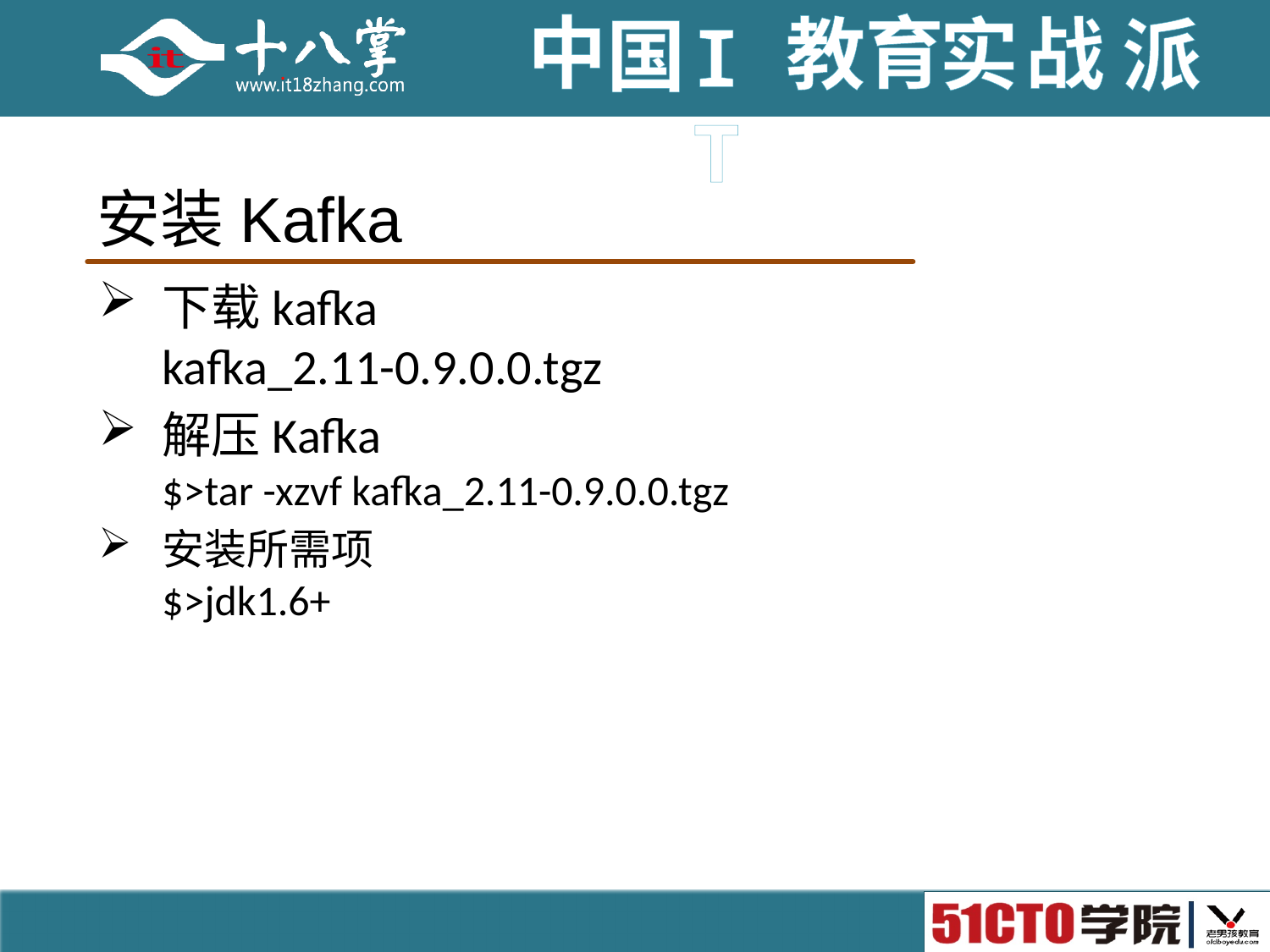

# 安装Kafka
下载kafka
kafka_2.11-0.9.0.0.tgz
解压Kafka
$>tar -xzvf kafka_2.11-0.9.0.0.tgz
安装所需项
$>jdk1.6+